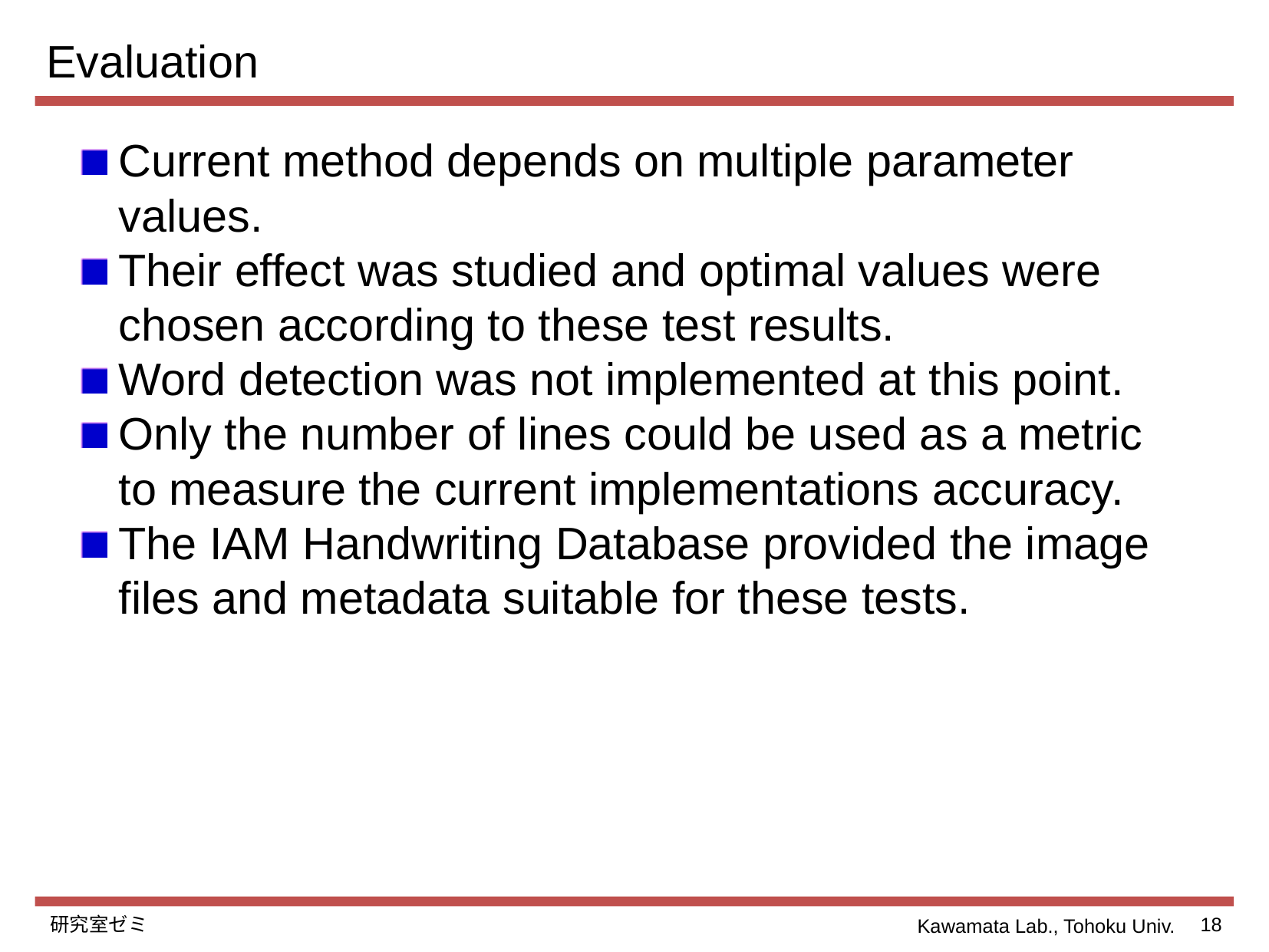

Evaluation
Current method depends on multiple parameter values.
Their effect was studied and optimal values were chosen according to these test results.
Word detection was not implemented at this point.
Only the number of lines could be used as a metric to measure the current implementations accuracy.
The IAM Handwriting Database provided the image files and metadata suitable for these tests.
研究室ゼミ
18